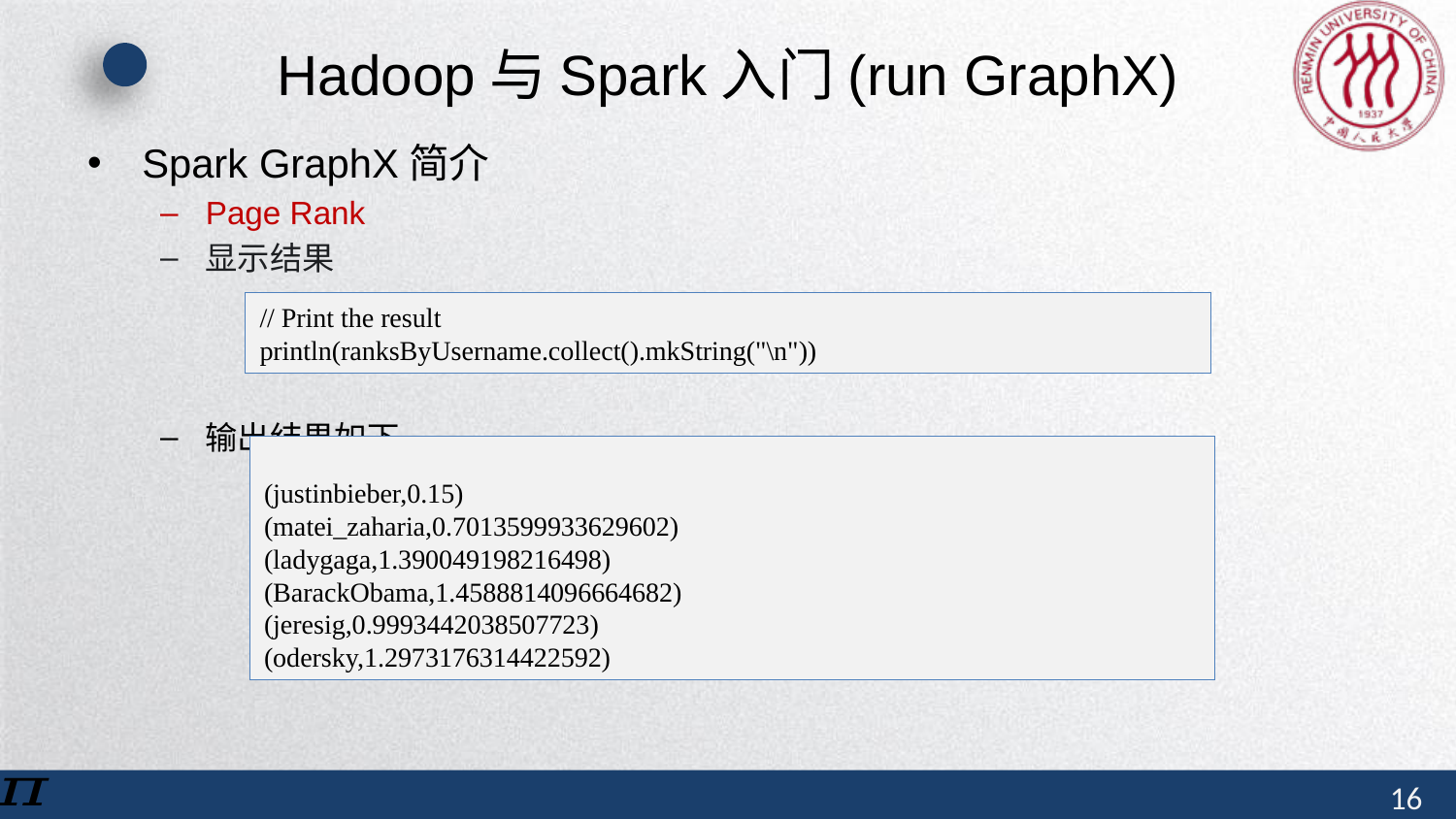

# Hadoop与Spark入门(run GraphX)
Spark GraphX简介
Page Rank
显示结果

输出结果如下

// Print the result
println(ranksByUsername.collect().mkString("\n"))

(justinbieber,0.15)
(matei_zaharia,0.7013599933629602)
(ladygaga,1.390049198216498)
(BarackObama,1.4588814096664682)
(jeresig,0.9993442038507723)
(odersky,1.2973176314422592)